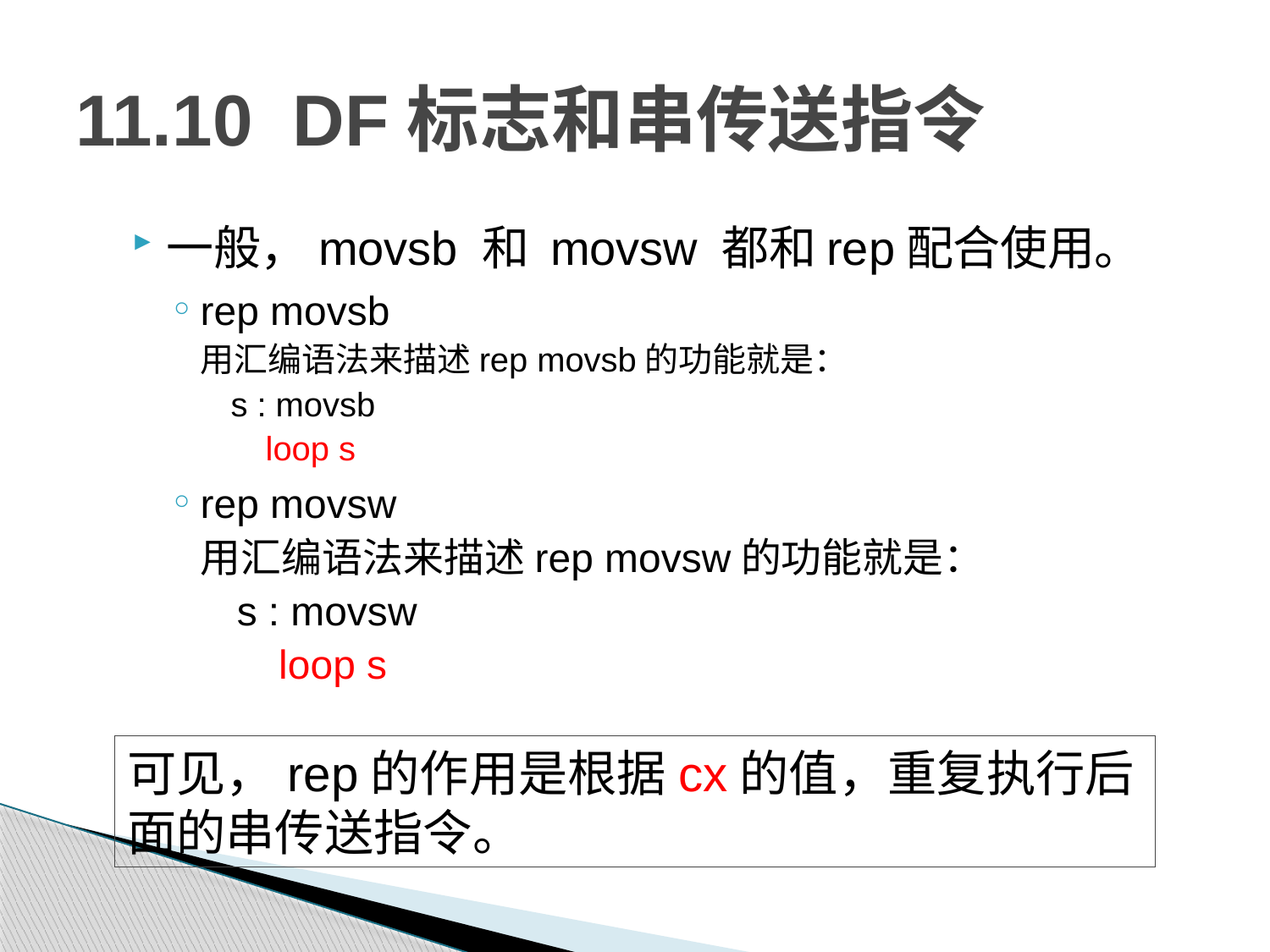

# 11.10  DF标志和串传送指令
一般，movsb 和 movsw 都和rep配合使用。
rep movsb
用汇编语法来描述rep movsb的功能就是：
   s : movsb
       loop s
rep movsw
用汇编语法来描述rep movsw的功能就是：
   s : movsw
       loop s
可见，rep的作用是根据cx的值，重复执行后面的串传送指令。